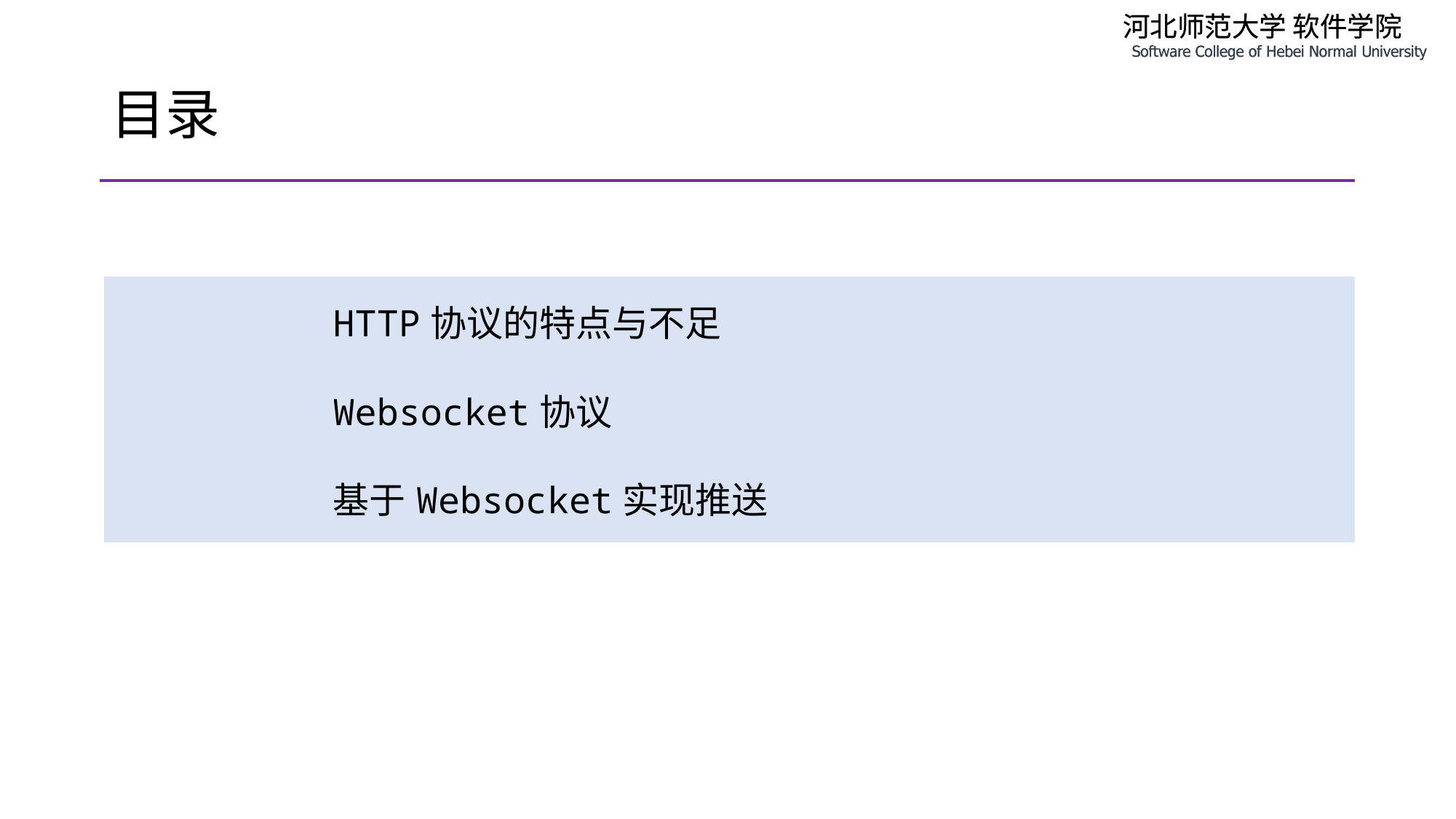

# 目录
| HTTP协议的特点与不足 |
| --- |
| Websocket协议 |
| 基于Websocket实现推送 |